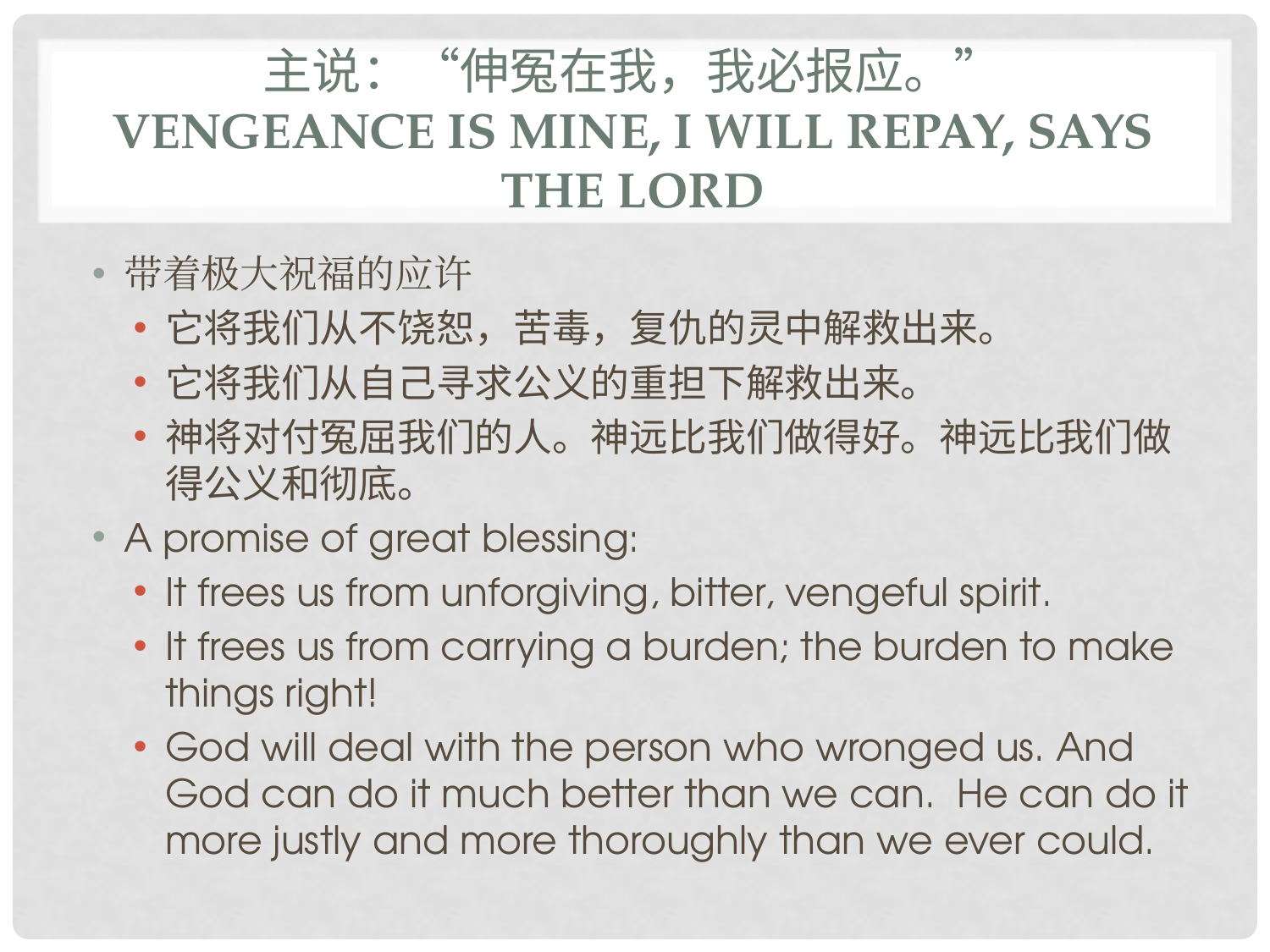

# 主说：“伸冤在我，我必报应。” Vengeance is mine, I will repay, says the Lord
带着极大祝福的应许
它将我们从不饶恕，苦毒，复仇的灵中解救出来。
它将我们从自己寻求公义的重担下解救出来。
神将对付冤屈我们的人。神远比我们做得好。神远比我们做得公义和彻底。
A promise of great blessing:
It frees us from unforgiving, bitter, vengeful spirit.
It frees us from carrying a burden; the burden to make things right!
God will deal with the person who wronged us. And God can do it much better than we can.  He can do it more justly and more thoroughly than we ever could.